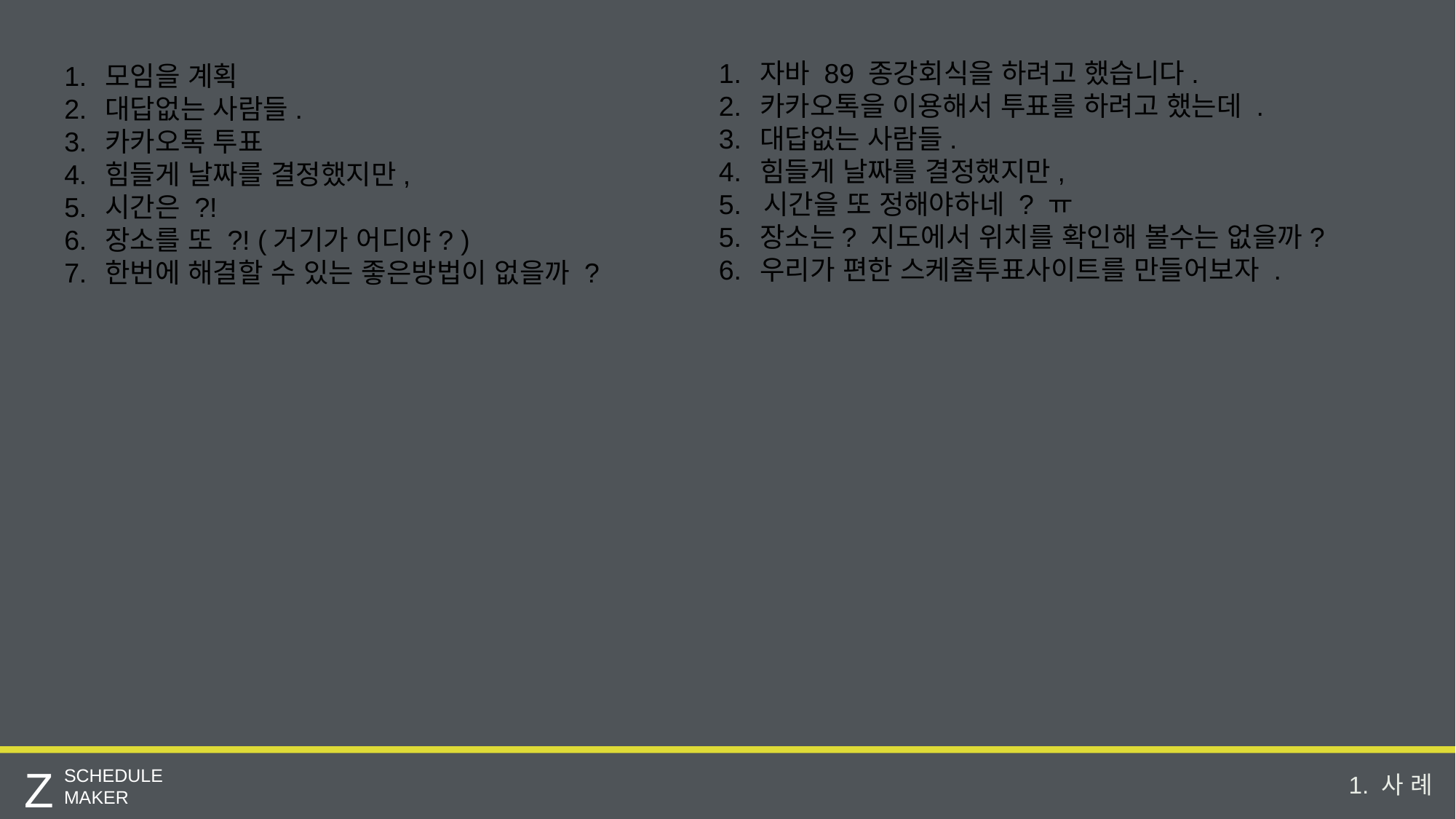

자바 89 종강회식을 하려고 했습니다.
카카오톡을 이용해서 투표를 하려고 했는데 .
대답없는 사람들.
힘들게 날짜를 결정했지만,
5.  시간을 또 정해야하네 ? ㅠ
장소는? 지도에서 위치를 확인해 볼수는 없을까?
우리가 편한 스케줄투표사이트를 만들어보자 .

모임을 계획
대답없는 사람들.
카카오톡 투표
힘들게 날짜를 결정했지만,
시간은 ?!
장소를 또 ?! (거기가 어디야? )
한번에 해결할 수 있는 좋은방법이 없을까 ?

Z
SCHEDULE
MAKER
1. 사 례
Z